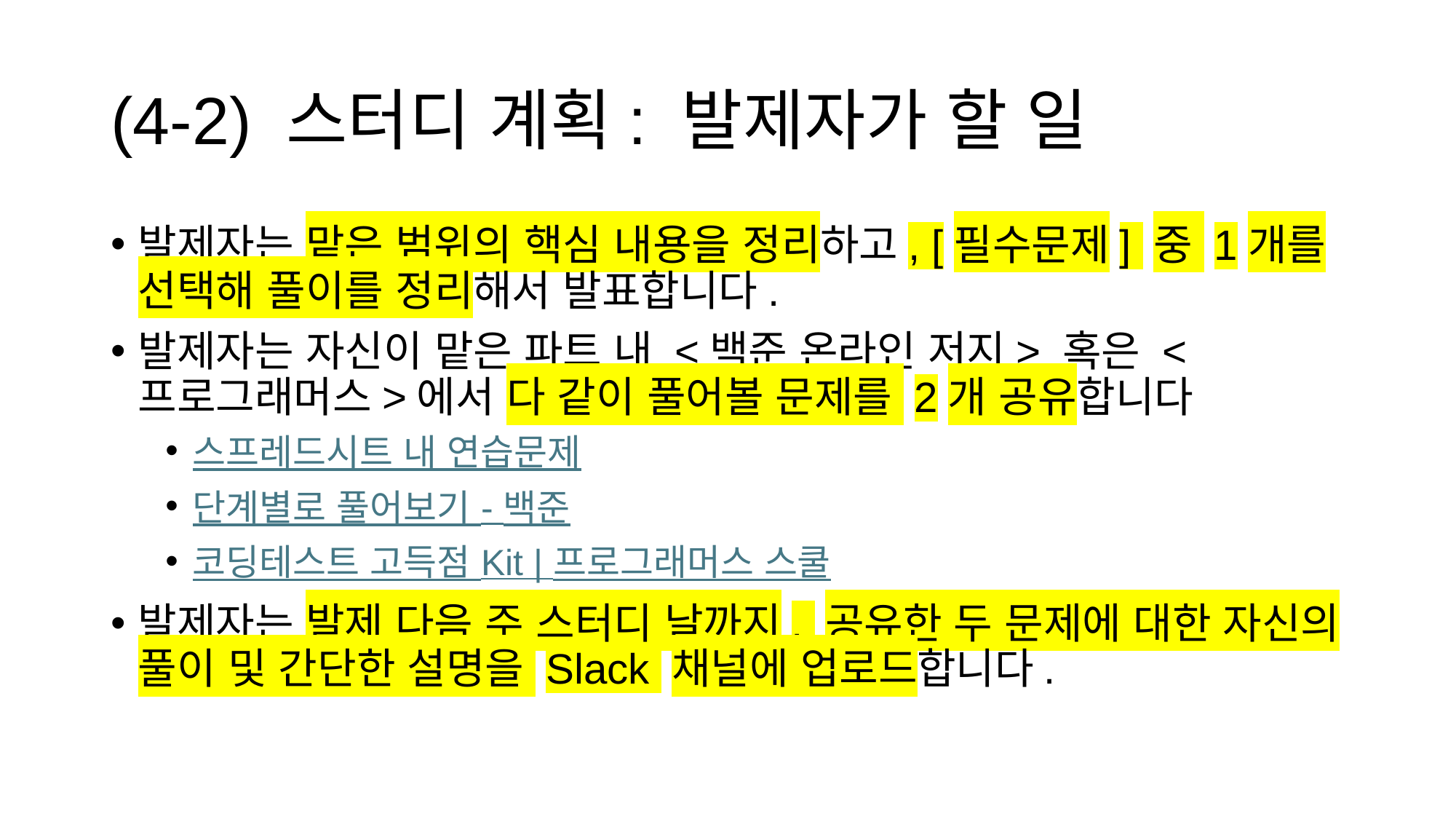

# (4-2) 스터디 계획: 발제자가 할 일
발제자는 맡은 범위의 핵심 내용을 정리하고, [필수문제] 중 1개를 선택해 풀이를 정리해서 발표합니다.
발제자는 자신이 맡은 파트 내 <백준 온라인 저지> 혹은 <프로그래머스>에서 다 같이 풀어볼 문제를 2개 공유합니다
스프레드시트 내 연습문제
단계별로 풀어보기 - 백준
코딩테스트 고득점 Kit | 프로그래머스 스쿨
발제자는 발제 다음 주 스터디 날까지, 공유한 두 문제에 대한 자신의 풀이 및 간단한 설명을 Slack 채널에 업로드합니다.